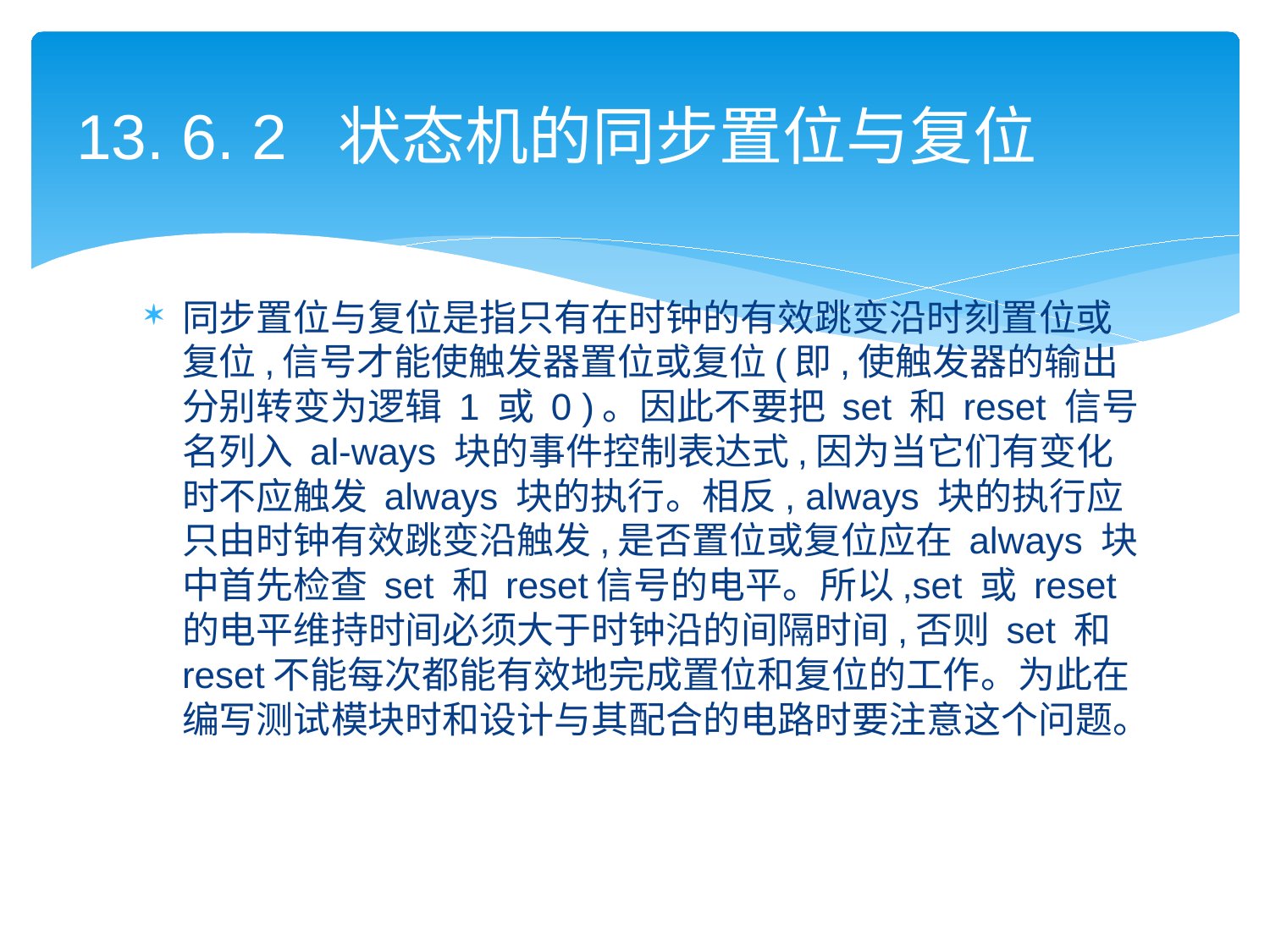

# 13. 6. 2  状态机的同步置位与复位
同步置位与复位是指只有在时钟的有效跳变沿时刻置位或复位,信号才能使触发器置位或复位(即,使触发器的输出分别转变为逻辑 1 或 0 )。因此不要把 set 和 reset 信号名列入 al-ways 块的事件控制表达式,因为当它们有变化时不应触发 always 块的执行。相反, always 块的执行应只由时钟有效跳变沿触发,是否置位或复位应在 always 块中首先检查 set 和 reset信号的电平。所以,set 或 reset 的电平维持时间必须大于时钟沿的间隔时间,否则 set 和 reset不能每次都能有效地完成置位和复位的工作。为此在编写测试模块时和设计与其配合的电路时要注意这个问题。